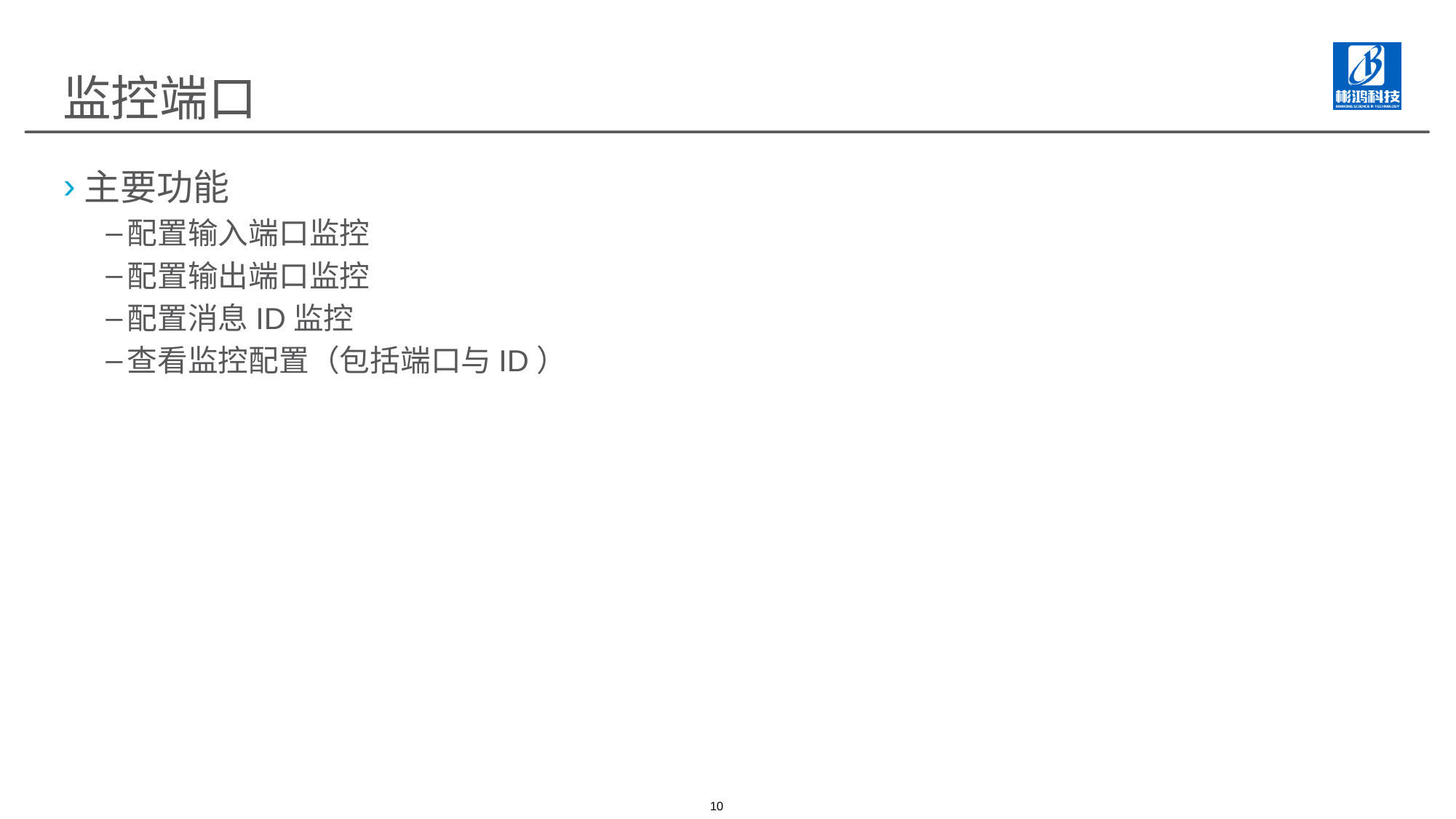

# 监控端口
主要功能
配置输入端口监控
配置输出端口监控
配置消息ID监控
查看监控配置（包括端口与ID）